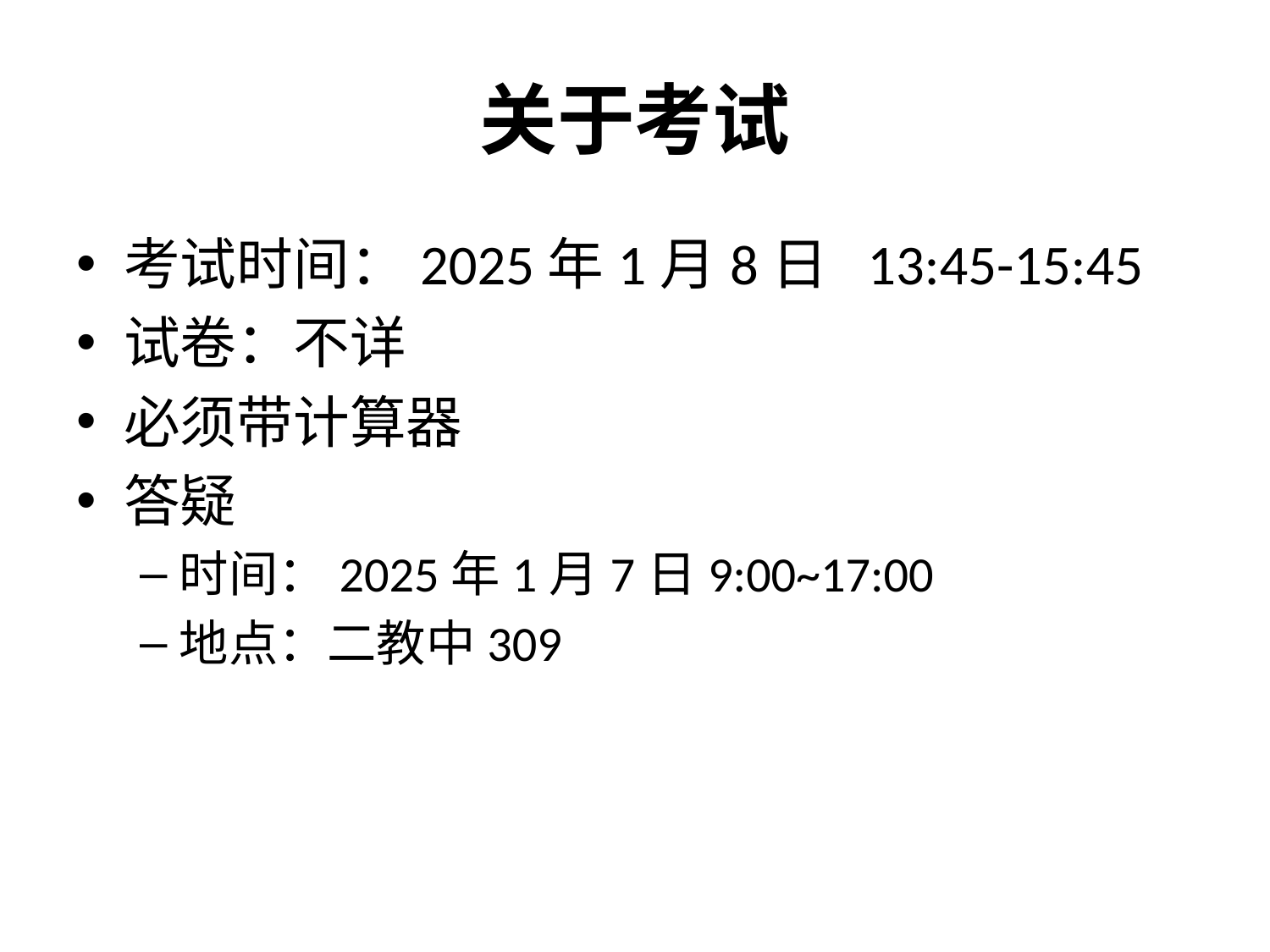

# 关于考试
考试时间：2025年1月8日  13:45-15:45
试卷：不详
必须带计算器
答疑
时间：2025年1月7日9:00~17:00
地点：二教中309